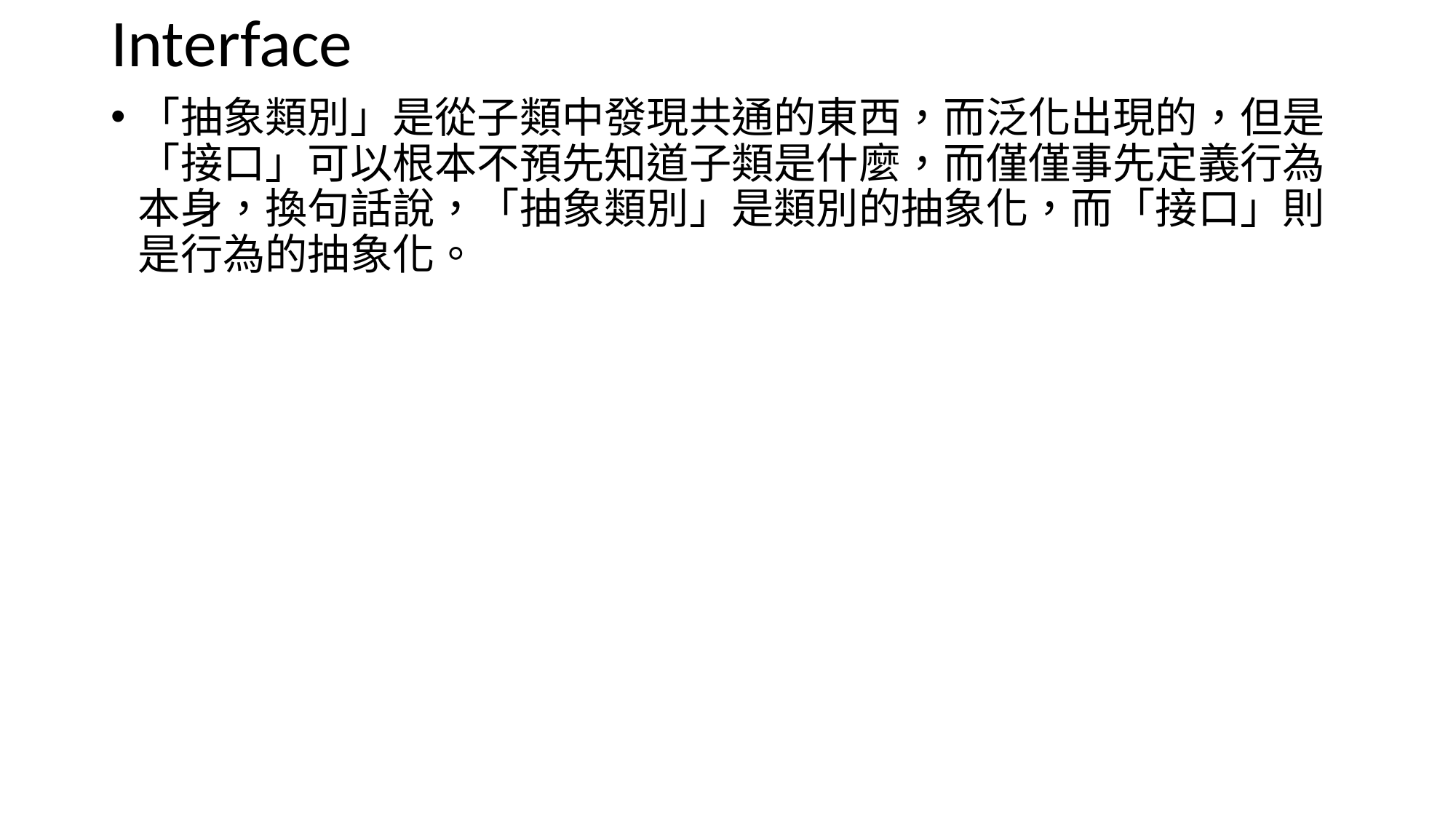

# Interface
「抽象類別」是從子類中發現共通的東西，而泛化出現的，但是「接口」可以根本不預先知道子類是什麼，而僅僅事先定義行為本身，換句話說，「抽象類別」是類別的抽象化，而「接口」則是行為的抽象化。